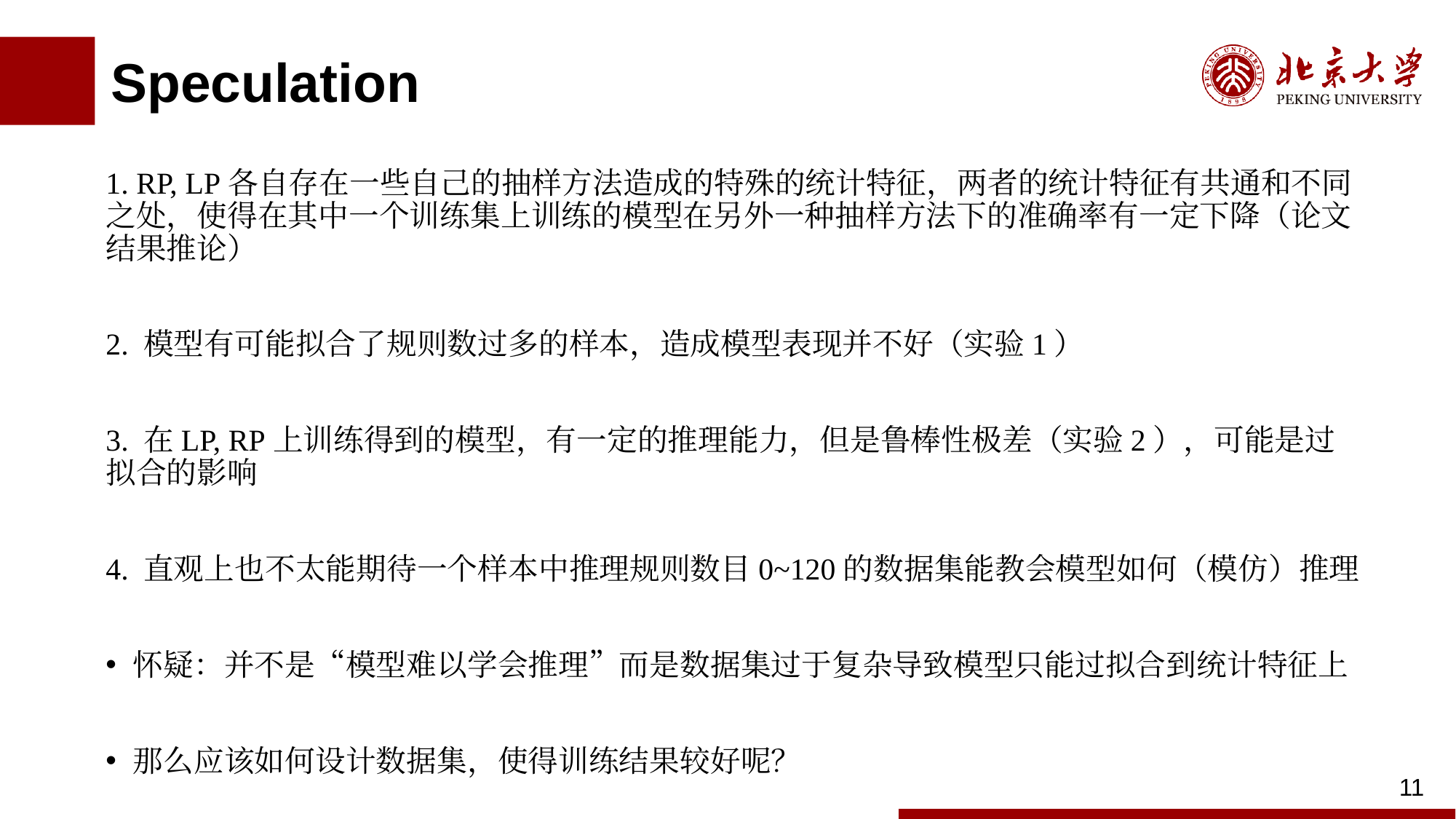

# Speculation
1. RP, LP各自存在一些自己的抽样方法造成的特殊的统计特征，两者的统计特征有共通和不同之处，使得在其中一个训练集上训练的模型在另外一种抽样方法下的准确率有一定下降（论文结果推论）

2. 模型有可能拟合了规则数过多的样本，造成模型表现并不好（实验1）

3. 在LP, RP上训练得到的模型，有一定的推理能力，但是鲁棒性极差（实验2），可能是过拟合的影响

4. 直观上也不太能期待一个样本中推理规则数目0~120的数据集能教会模型如何（模仿）推理

怀疑：并不是“模型难以学会推理”而是数据集过于复杂导致模型只能过拟合到统计特征上

那么应该如何设计数据集，使得训练结果较好呢？